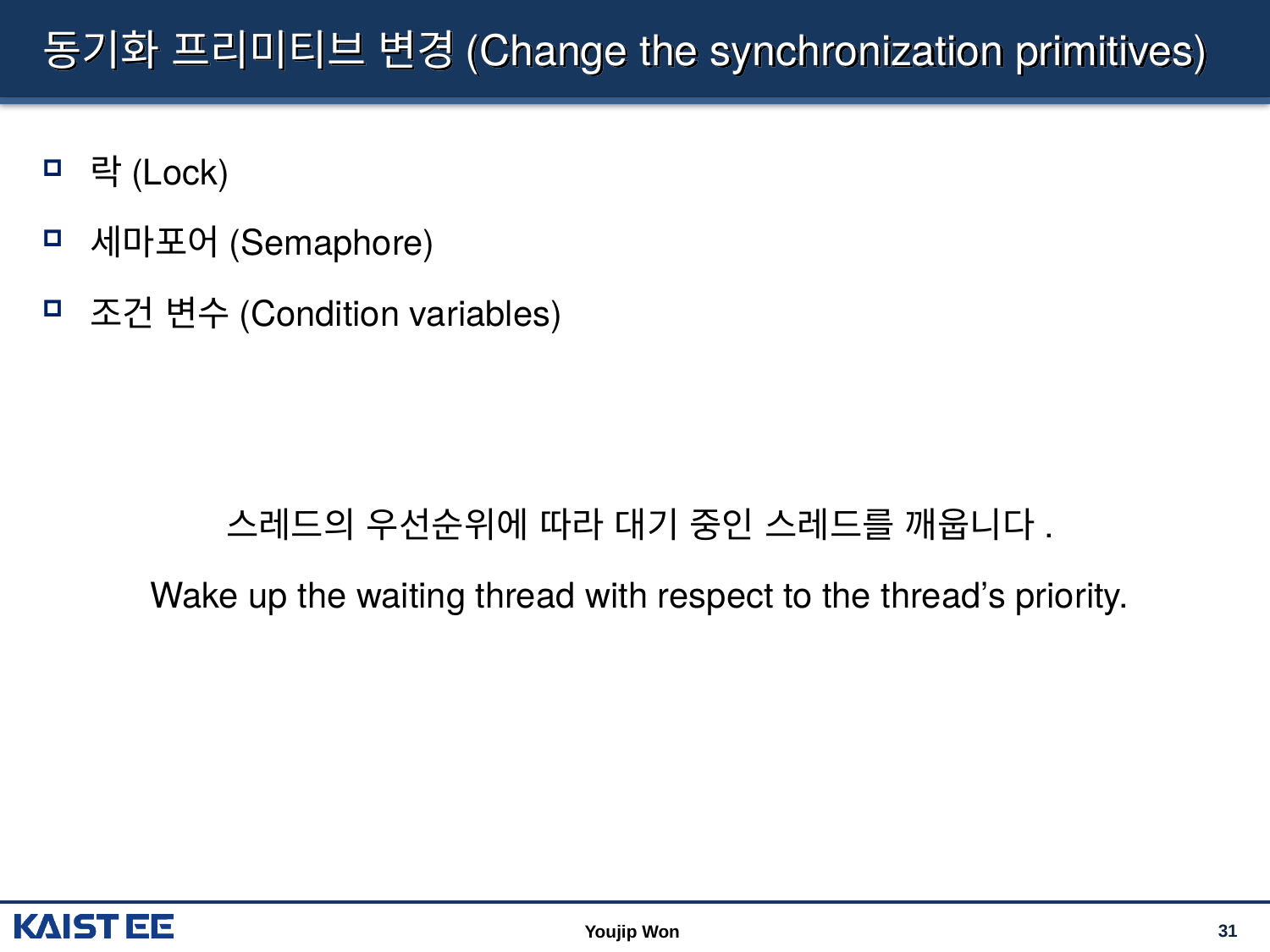

# 동기화 프리미티브 변경(Change the synchronization primitives)
락(Lock)
세마포어(Semaphore)
조건 변수(Condition variables)

스레드의 우선순위에 따라 대기 중인 스레드를 깨웁니다.
Wake up the waiting thread with respect to the thread’s priority.
Youjip Won
31